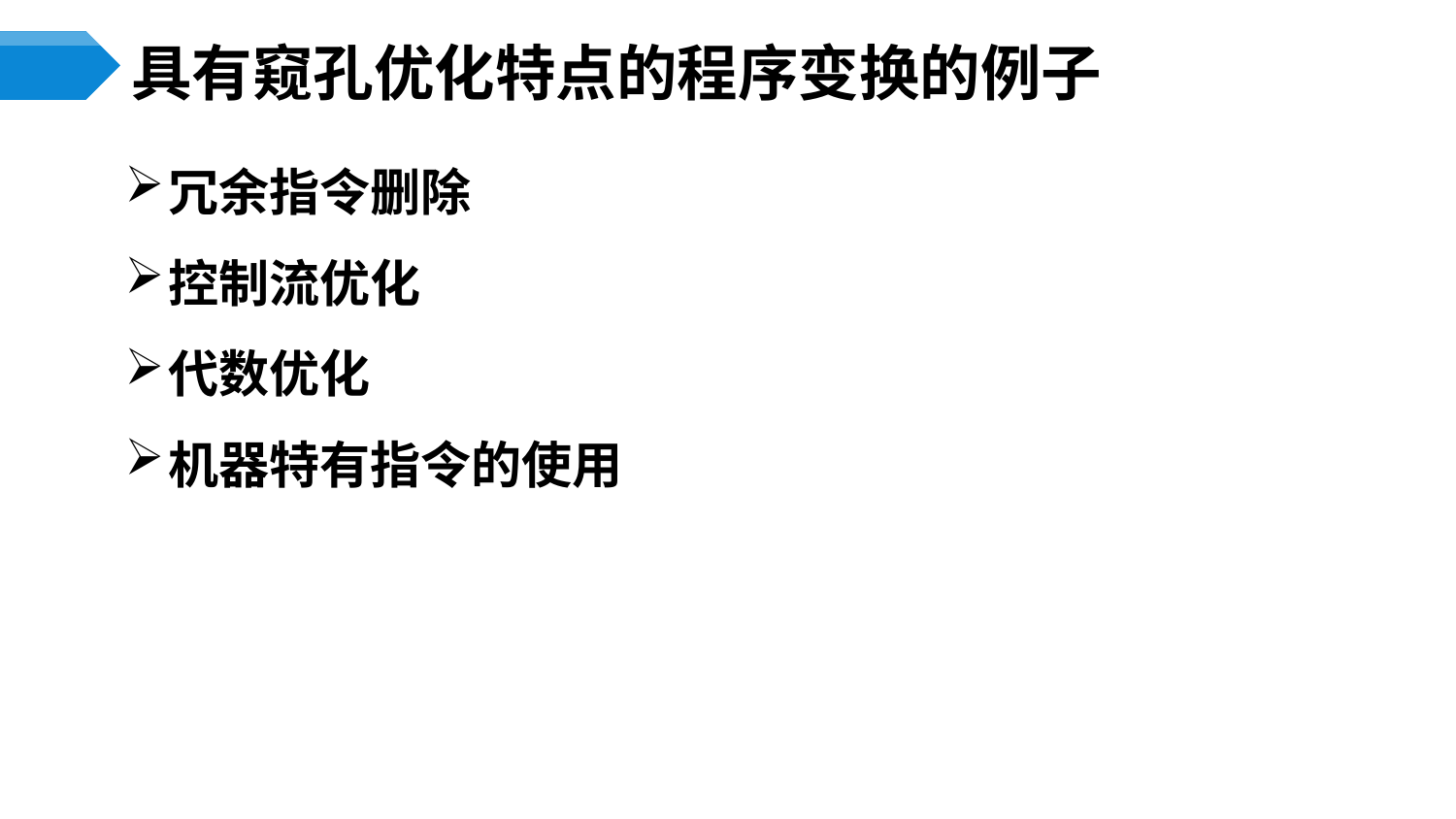

# 具有窥孔优化特点的程序变换的例子
冗余指令删除
控制流优化
代数优化
机器特有指令的使用